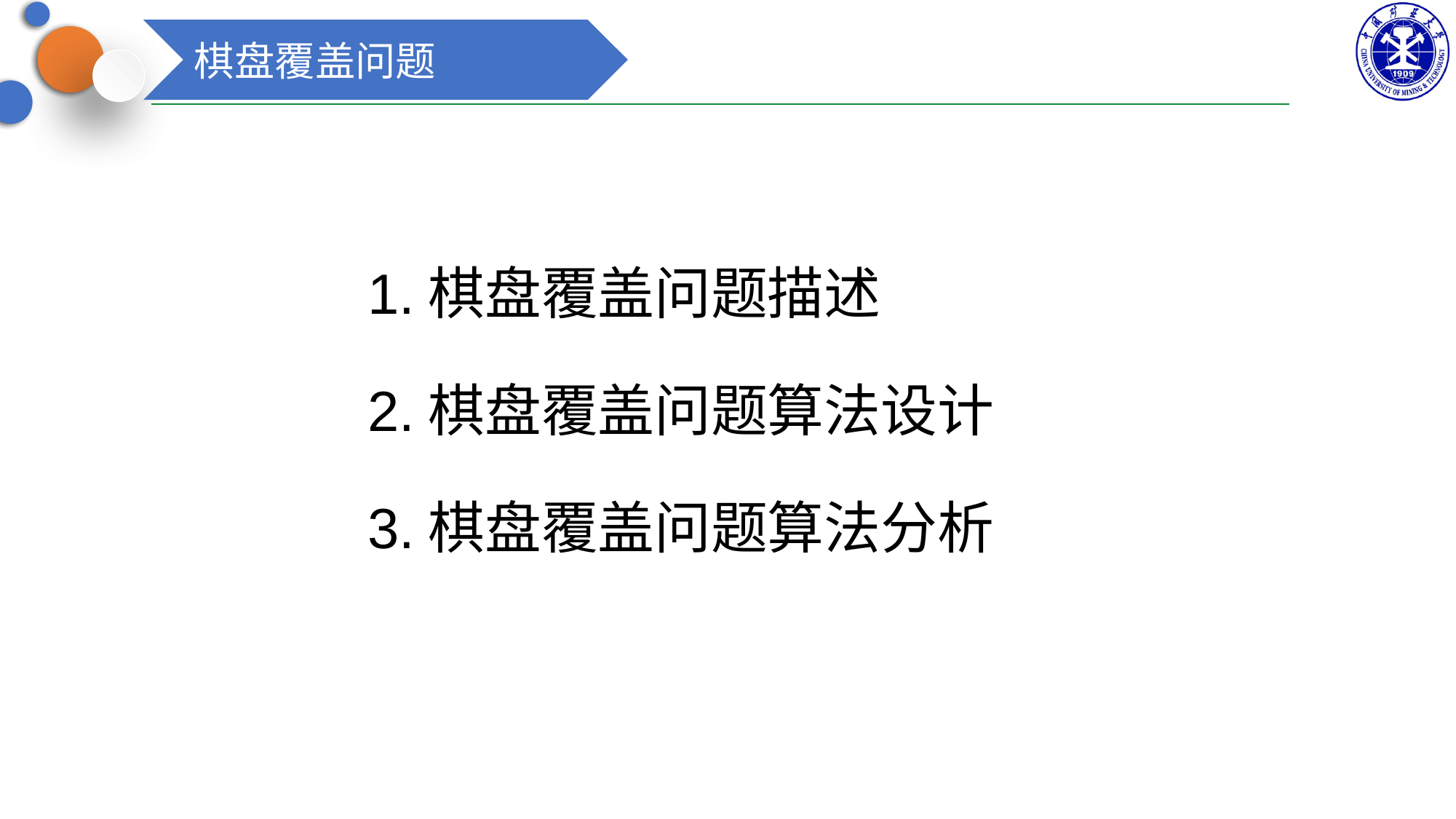

棋盘覆盖问题

1.棋盘覆盖问题描述
2.棋盘覆盖问题算法设计
3.棋盘覆盖问题算法分析